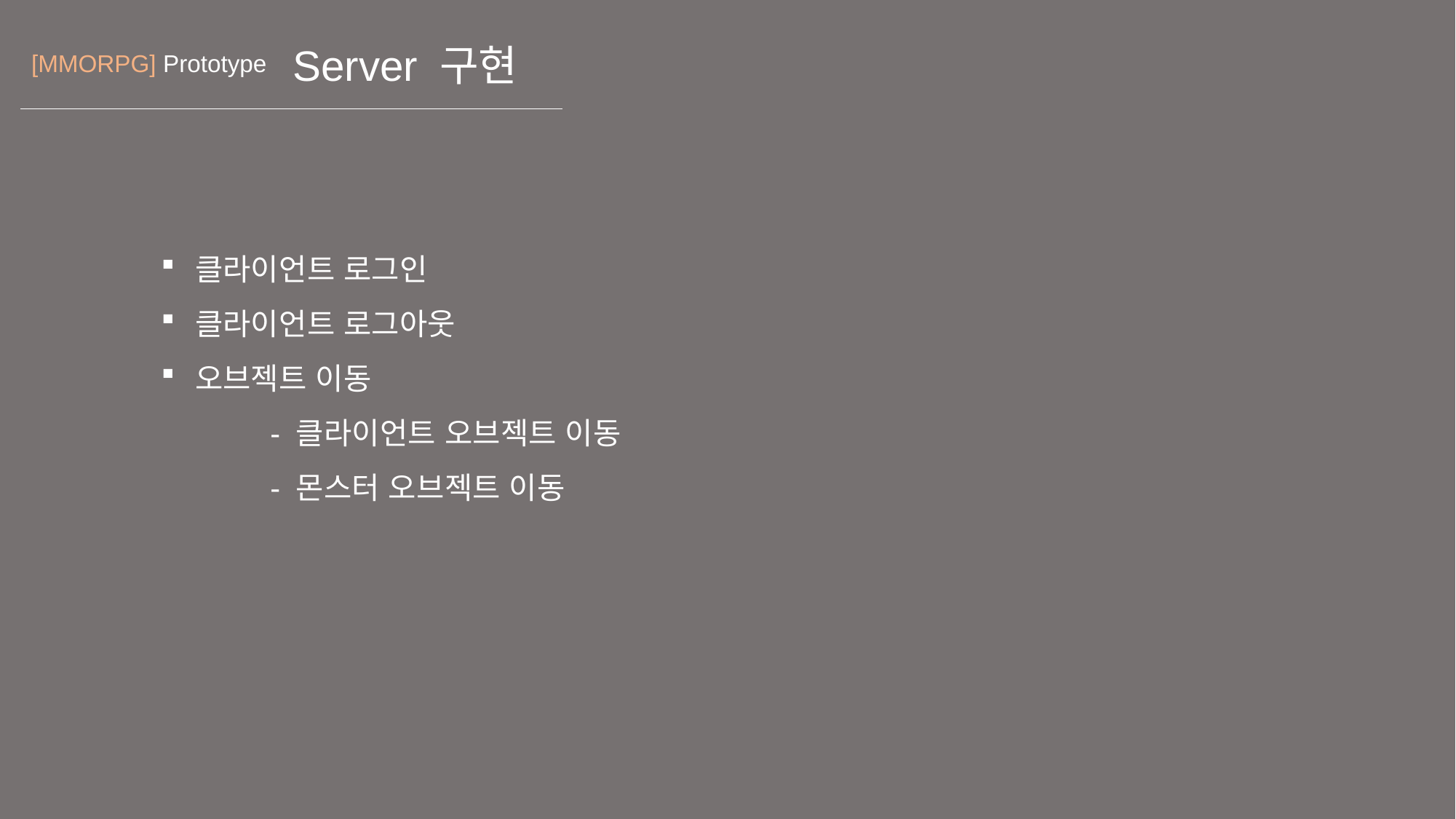

# Server 구현
[MMORPG] Prototype
클라이언트 로그인
클라이언트 로그아웃
오브젝트 이동
	- 클라이언트 오브젝트 이동
	- 몬스터 오브젝트 이동